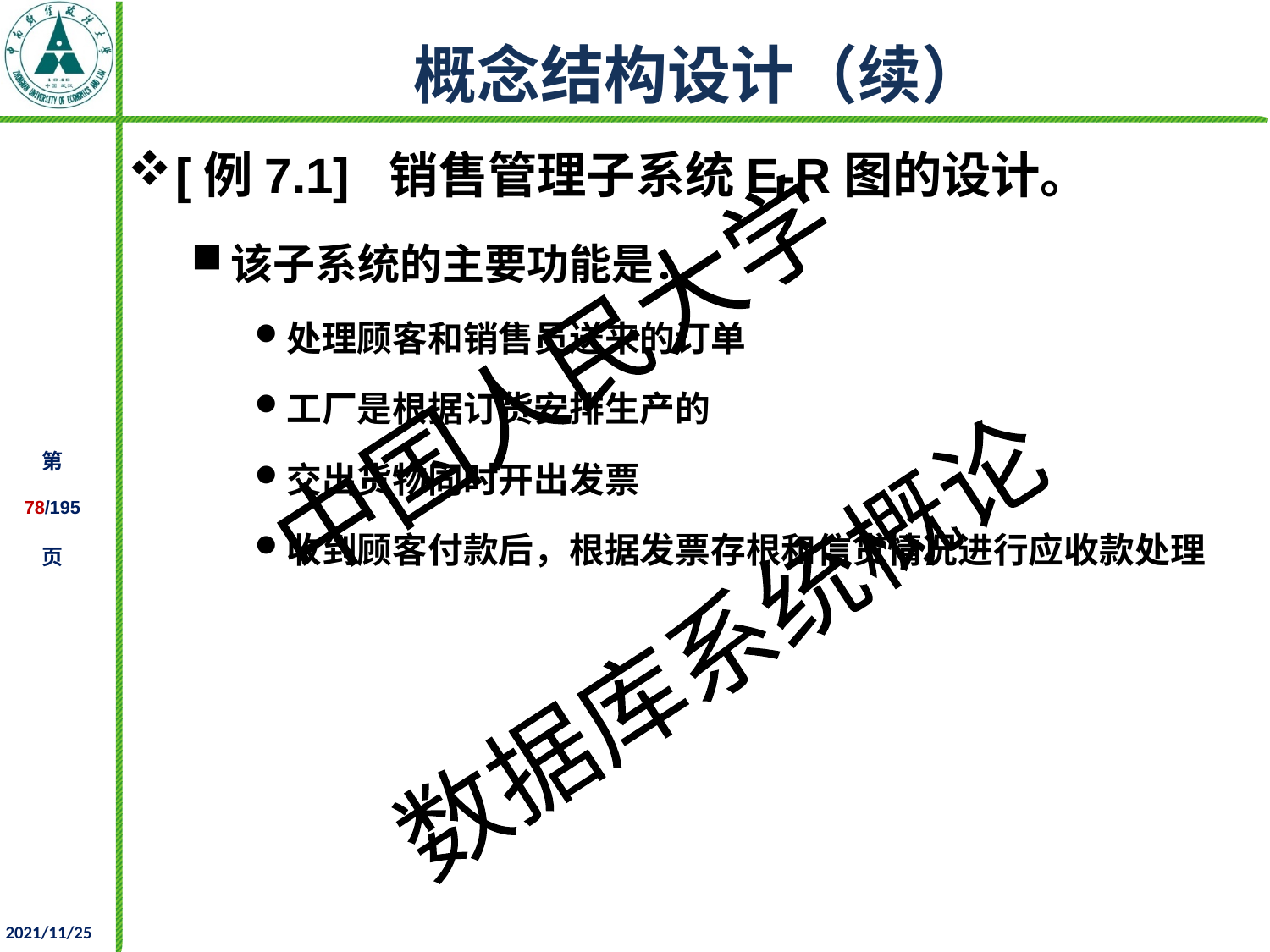

# 概念结构设计（续）
[例7.1]  销售管理子系统E-R图的设计。
该子系统的主要功能是：
处理顾客和销售员送来的订单
工厂是根据订货安排生产的
交出货物同时开出发票
收到顾客付款后，根据发票存根和信贷情况进行应收款处理
2021/11/25